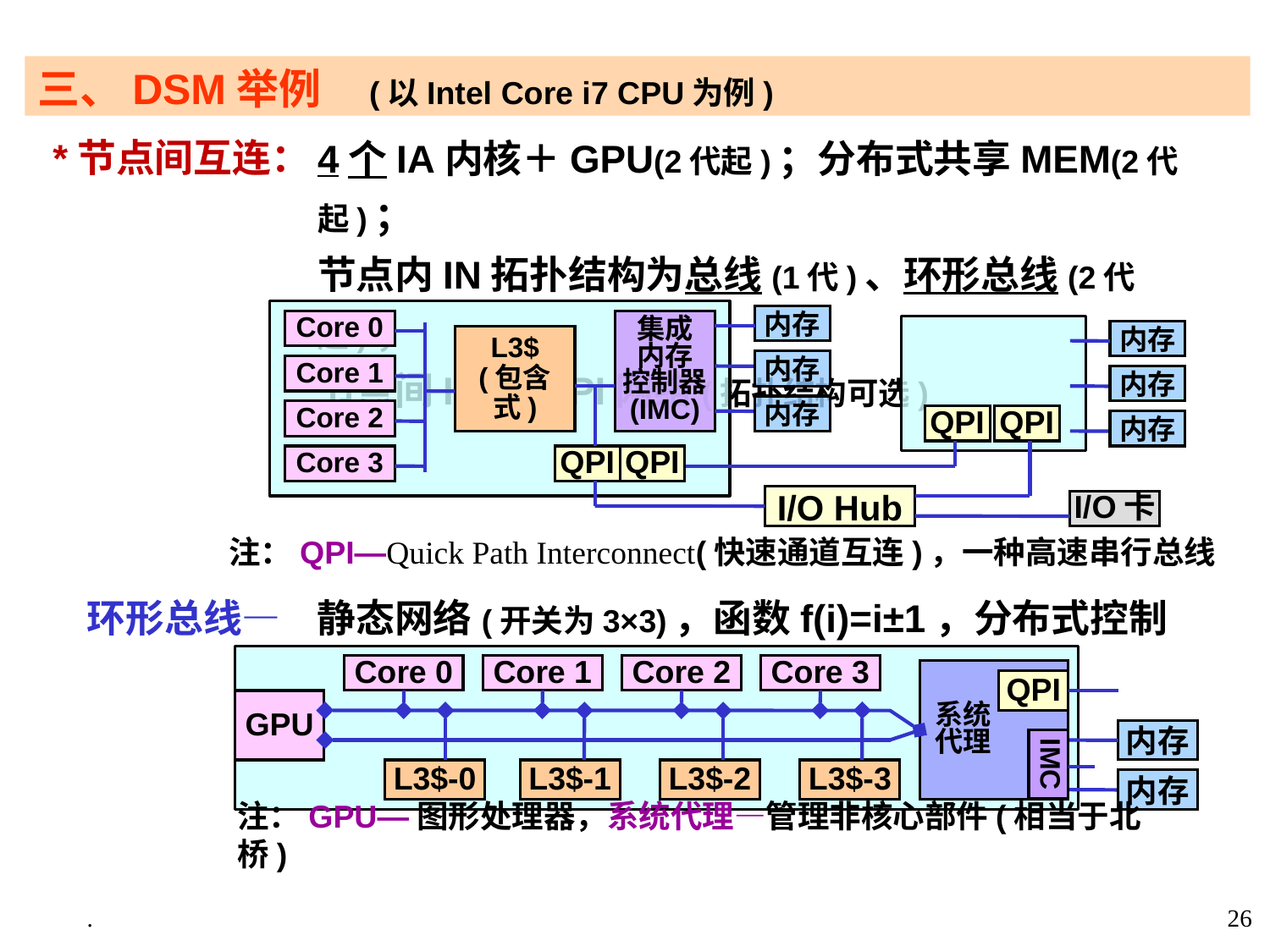

三、DSM举例    (以Intel Core i7 CPU为例)
 *节点间互连：

    环形总线—
4个IA内核＋GPU(2代起)；分布式共享MEM(2代起)；
节点内IN拓扑结构为总线(1代)、环形总线(2代起)，
节点间IN为QPI网络(拓扑结构可选)

内存
Core 0
集成
内存
控制器
(IMC)

内存
L3$
(包含式)
内存
Core 1
内存
内存
Core 2
QPI
QPI
内存
Core 3
QPI
QPI
I/O Hub
I/O卡
注：QPI—Quick Path Interconnect(快速通道互连)，一种高速串行总线
静态网络(开关为3×3)，函数f(i)=i±1，分布式控制

Core 0
Core 1
Core 2
Core 3
 系统
 代理
QPI
GPU
内存
IMC
L3$-0
L3$-1
L3$-2
L3$-3
内存
注：GPU—图形处理器，系统代理—管理非核心部件(相当于北桥)
.
26